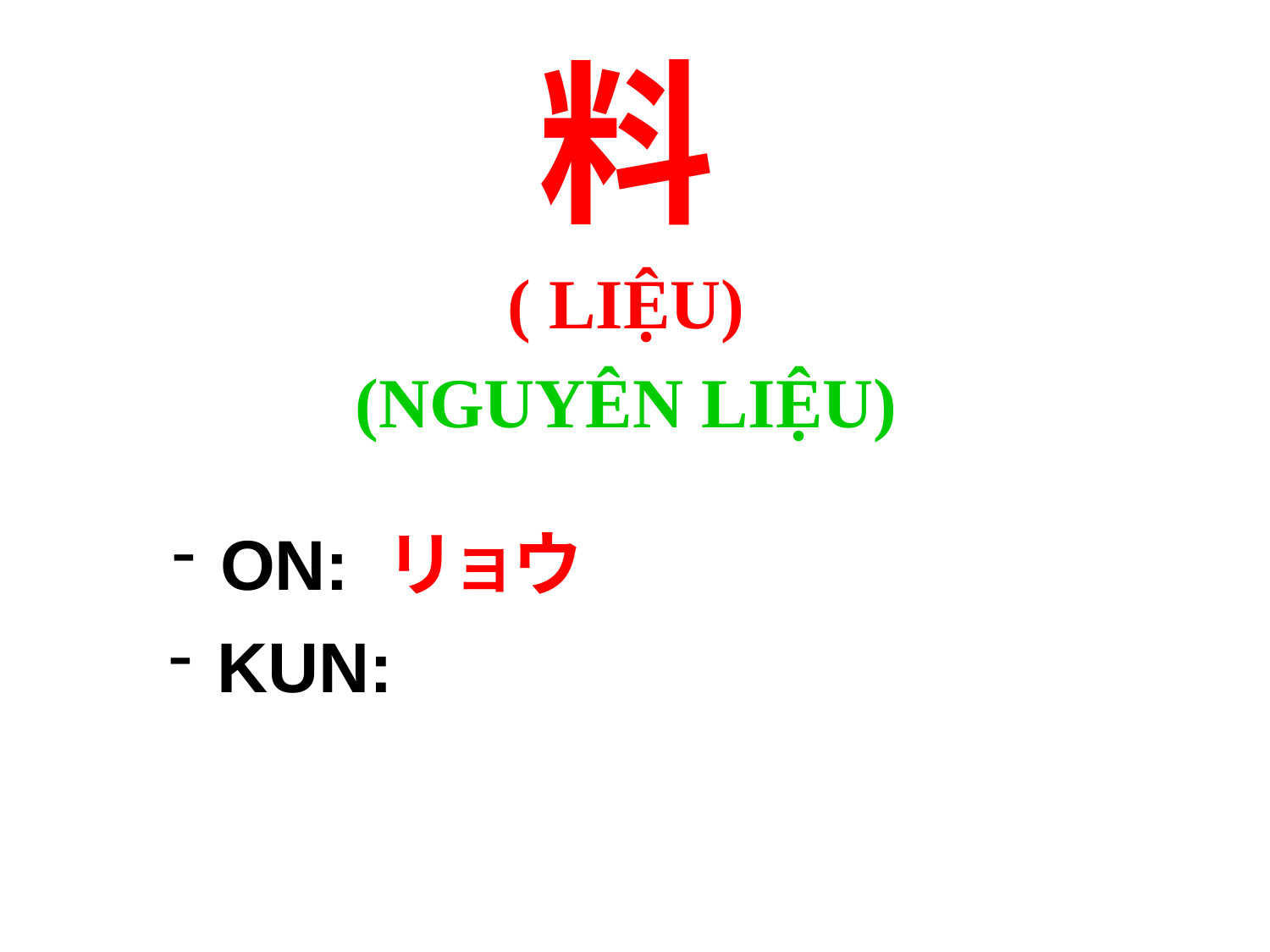

料
( LIỆU)
(NGUYÊN LIỆU)
ON: リヨウ
KUN: